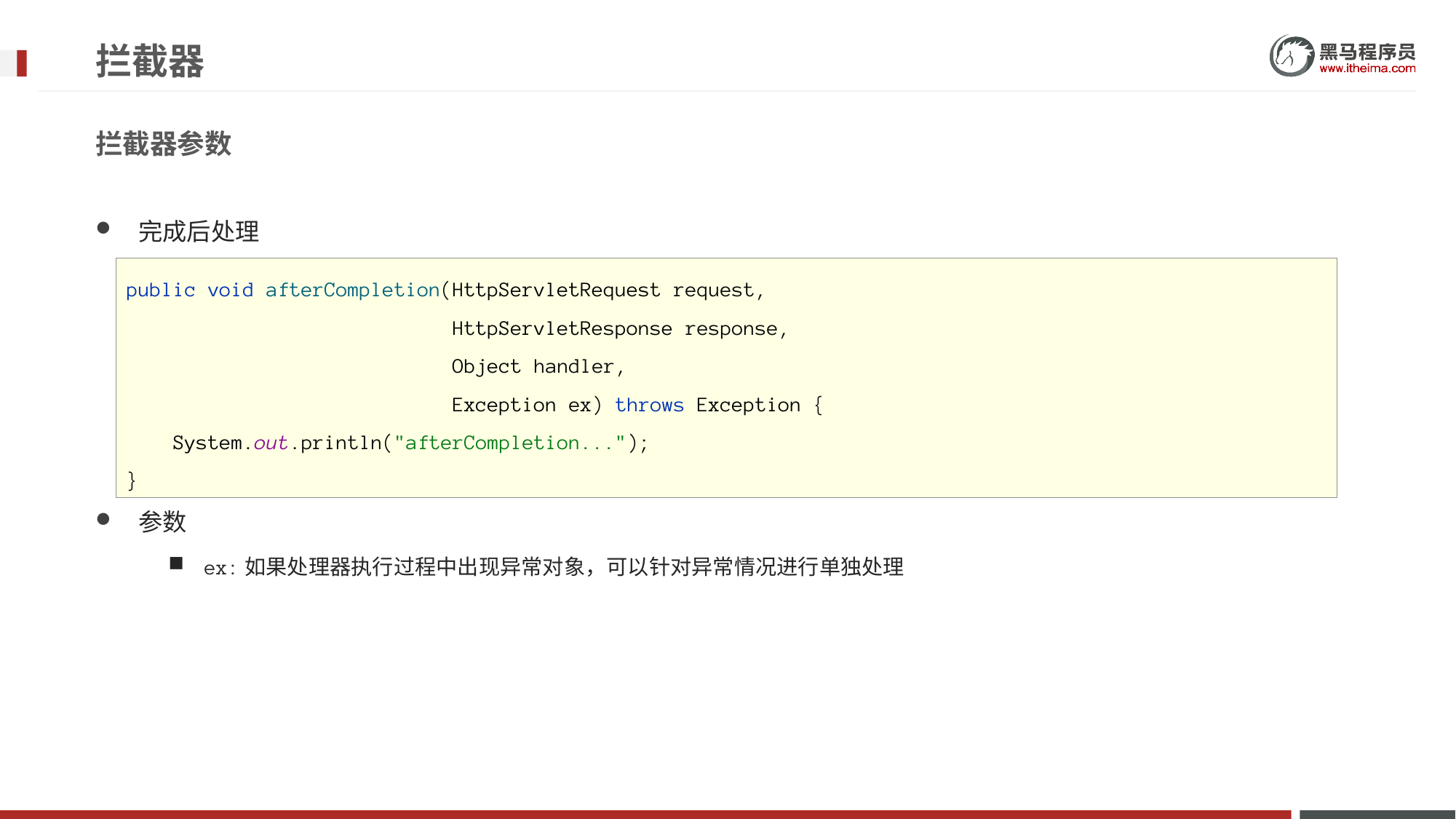

# 拦截器
拦截器参数
完成后处理

参数
ex:如果处理器执行过程中出现异常对象，可以针对异常情况进行单独处理

public void afterCompletion(HttpServletRequest request,
                            HttpServletResponse response,
                            Object handler,
                            Exception ex) throws Exception {
    System.out.println("afterCompletion...");
}